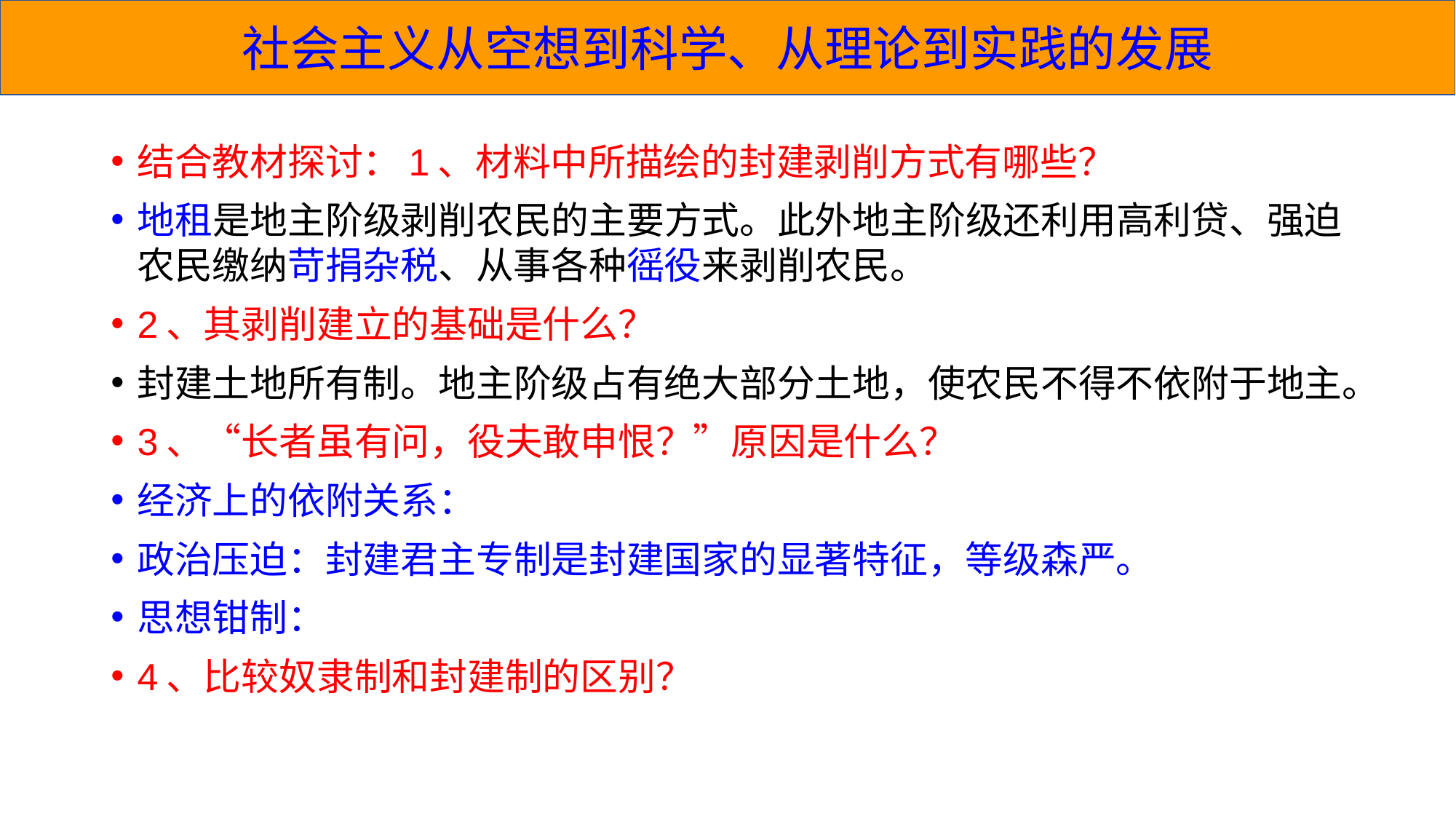

社会主义从空想到科学、从理论到实践的发展
结合教材探讨：1、材料中所描绘的封建剥削方式有哪些？
地租是地主阶级剥削农民的主要方式。此外地主阶级还利用高利贷、强迫农民缴纳苛捐杂税、从事各种徭役来剥削农民。
2、其剥削建立的基础是什么？
封建土地所有制。地主阶级占有绝大部分土地，使农民不得不依附于地主。
3、“长者虽有问，役夫敢申恨？”原因是什么？
经济上的依附关系：
政治压迫：封建君主专制是封建国家的显著特征，等级森严。
思想钳制：
4、比较奴隶制和封建制的区别？